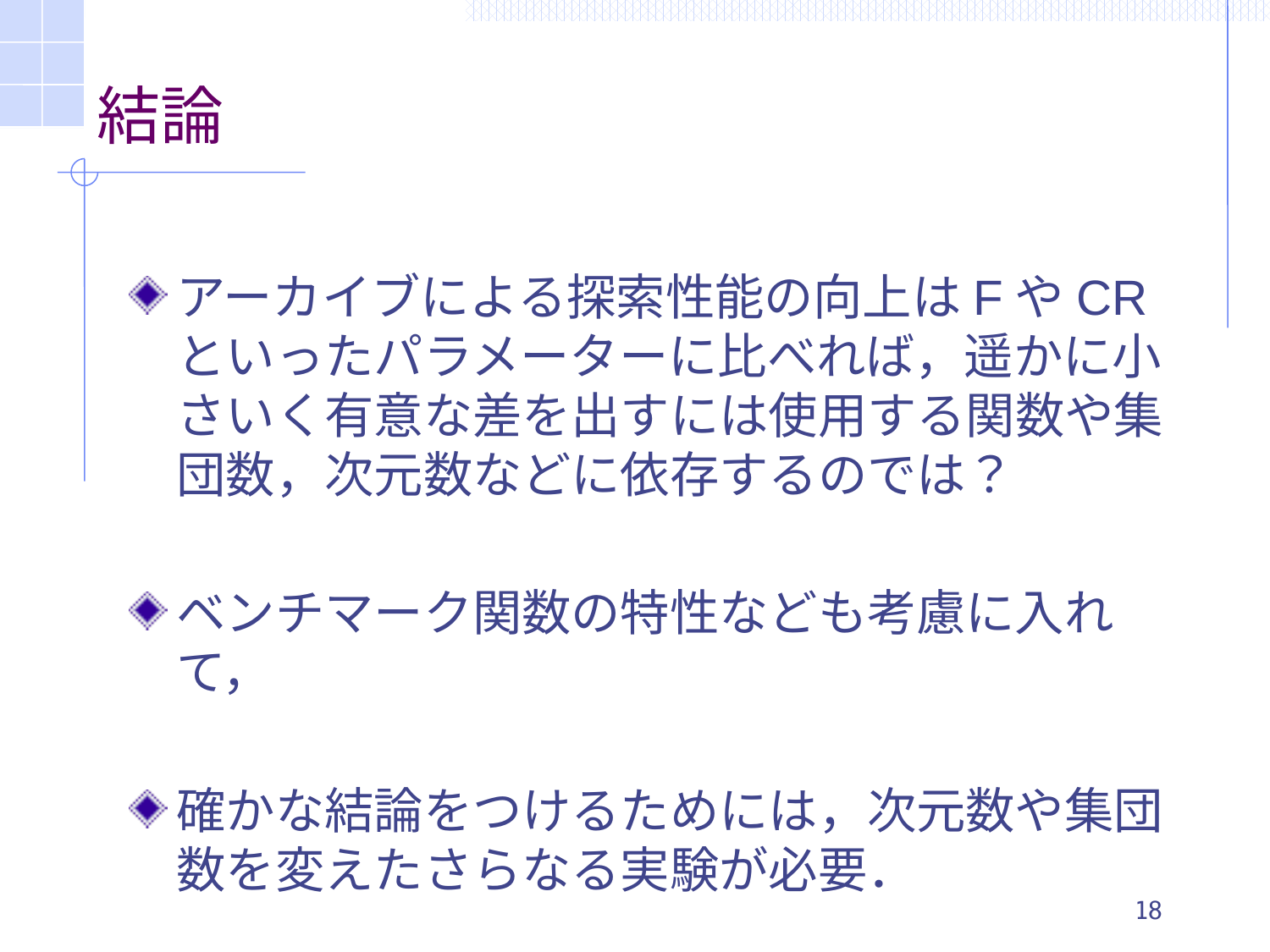

# 結論

アーカイブによる探索性能の向上はFやCRといったパラメーターに比べれば，遥かに小さいく有意な差を出すには使用する関数や集団数，次元数などに依存するのでは？

ベンチマーク関数の特性なども考慮に入れて，

確かな結論をつけるためには，次元数や集団数を変えたさらなる実験が必要．
18